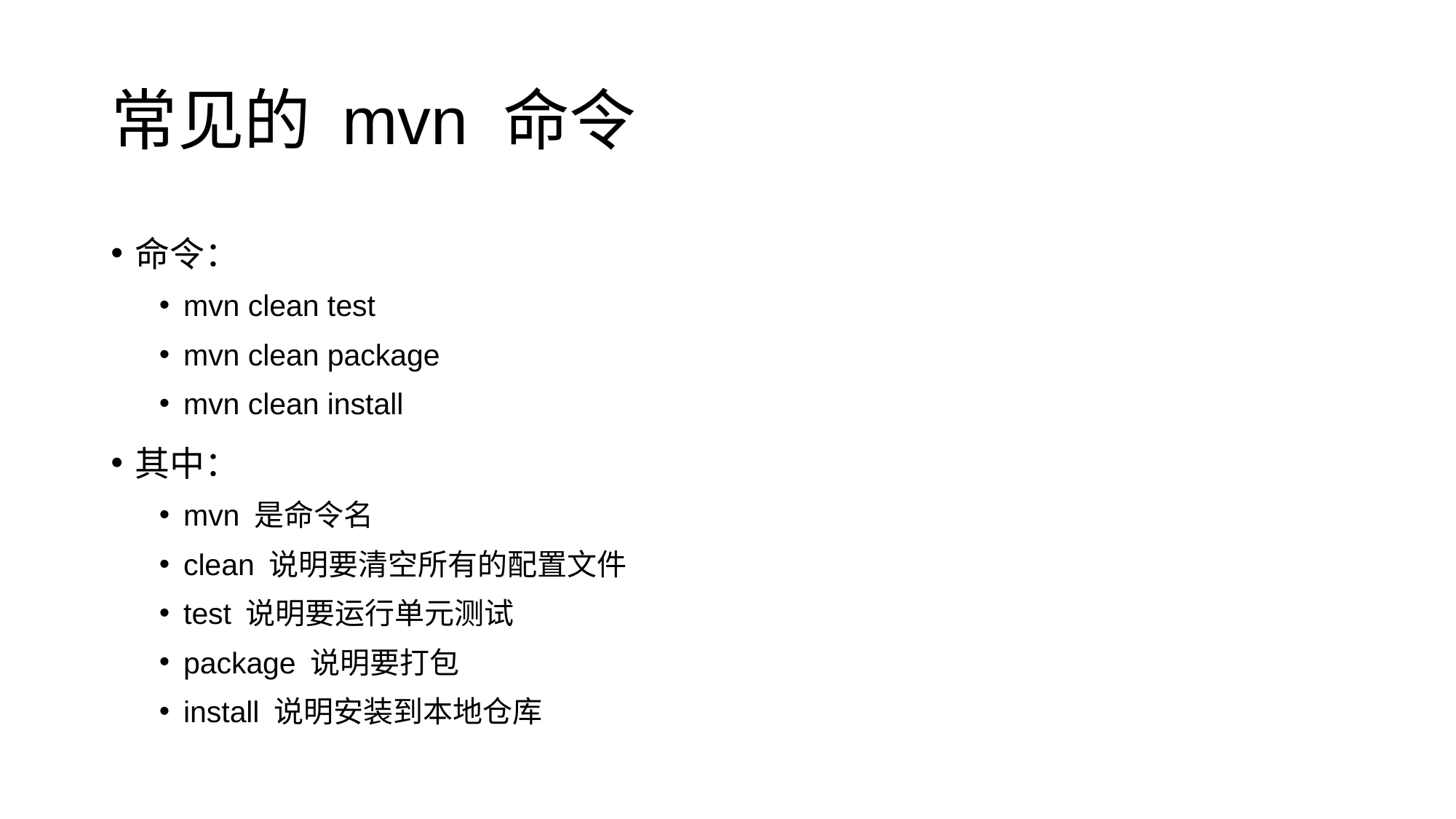

# 常见的 mvn 命令
命令：
mvn clean test
mvn clean package
mvn clean install
其中：
mvn 是命令名
clean 说明要清空所有的配置文件
test 说明要运行单元测试
package 说明要打包
install 说明安装到本地仓库